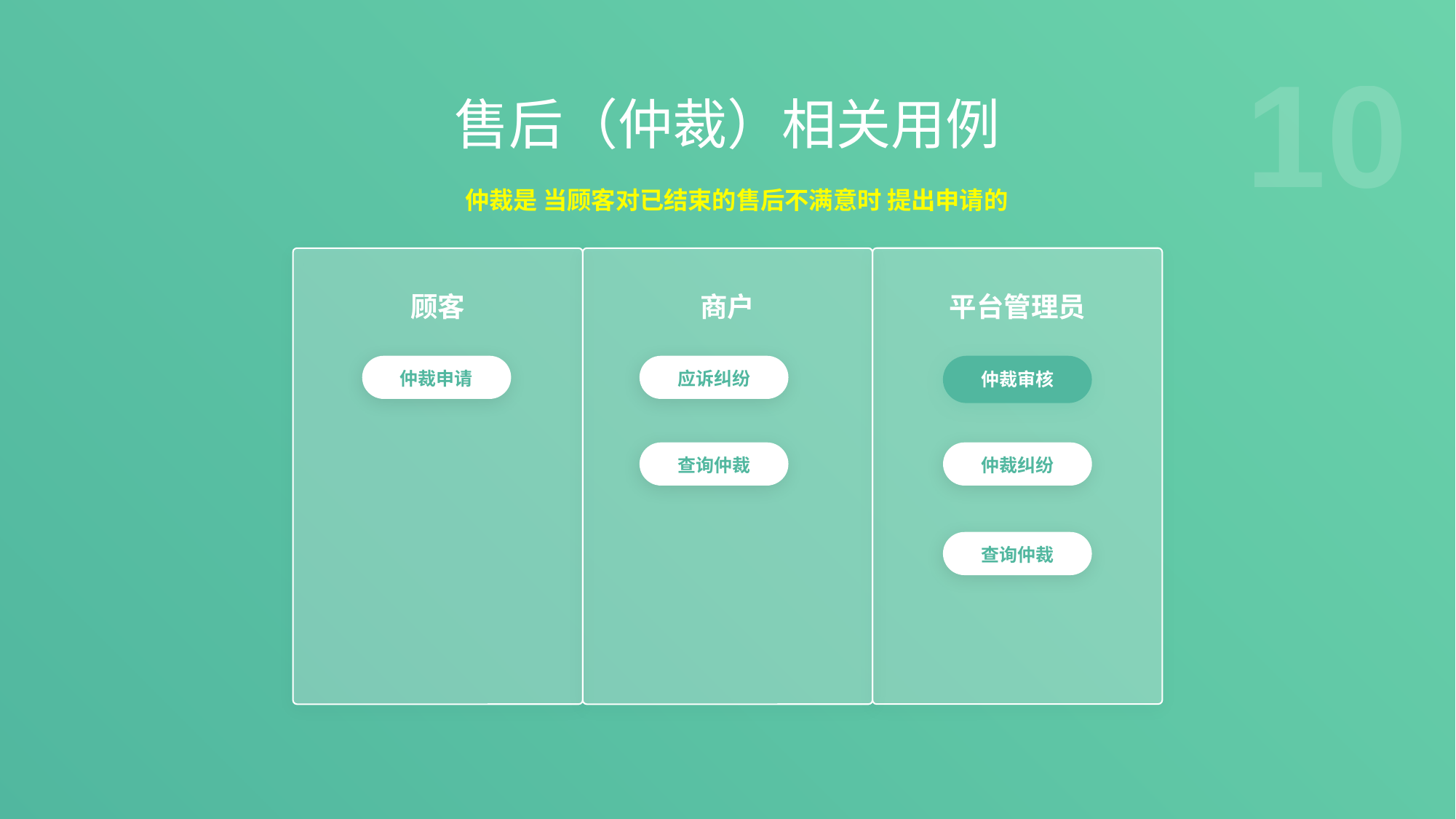

售后（仲裁）相关用例
仲裁是 当顾客对已结束的售后不满意时 提出申请的

顾客
仲裁申请

商户
应诉纠纷
查询仲裁

平台管理员
仲裁纠纷
查询仲裁
仲裁审核